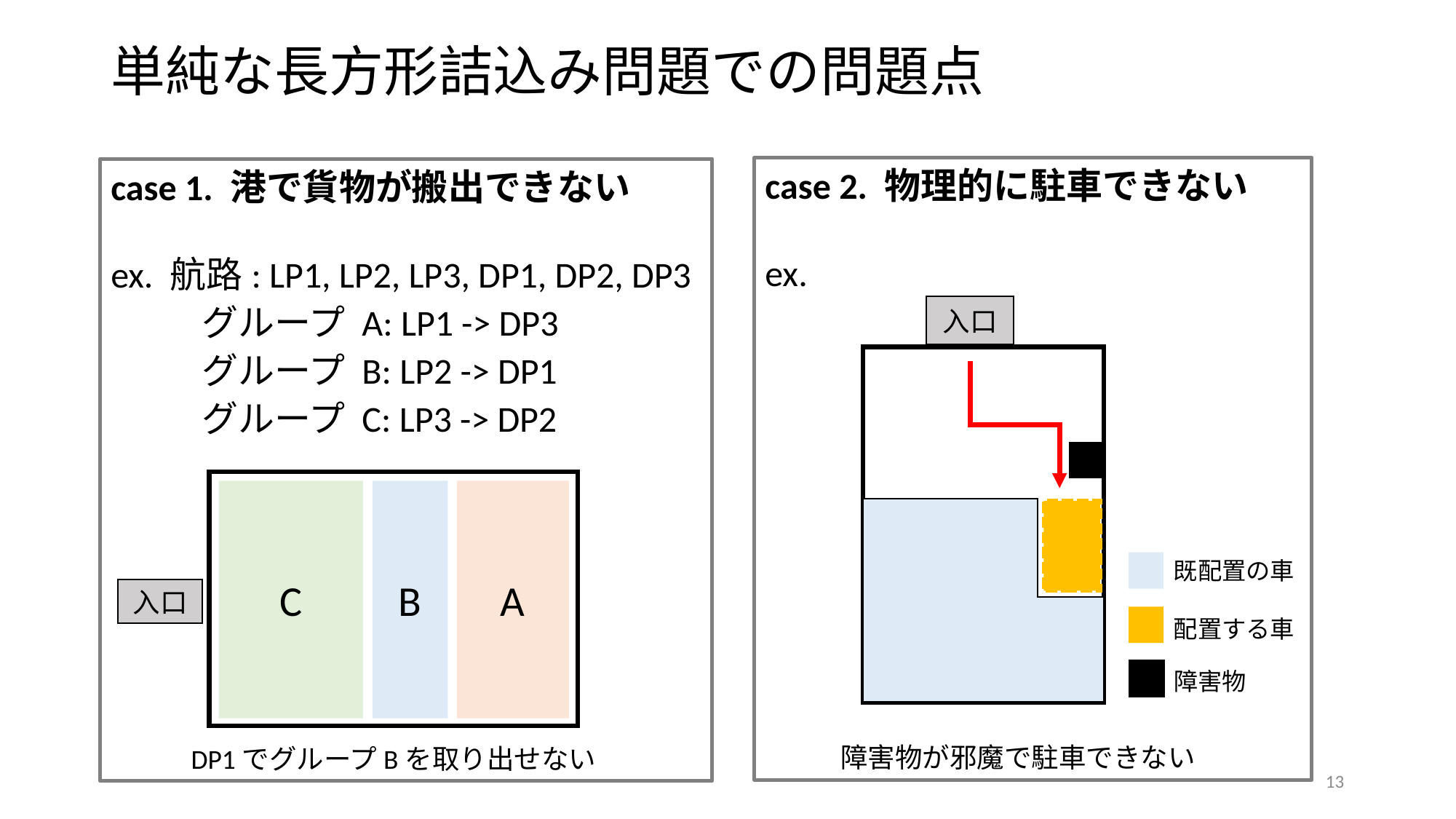

単純な長方形詰込み問題での問題点
case 2. 物理的に駐車できない

ex.

case 1. 港で貨物が搬出できない

ex. 航路: LP1, LP2, LP3, DP1, DP2, DP3
　グループ A: LP1 -> DP3
　グループ B: LP2 -> DP1
　グループ C: LP3 -> DP2

入口

C
A
既配置の車

B
入口

配置する車

障害物
障害物が邪魔で駐車できない
DP1でグループBを取り出せない
13